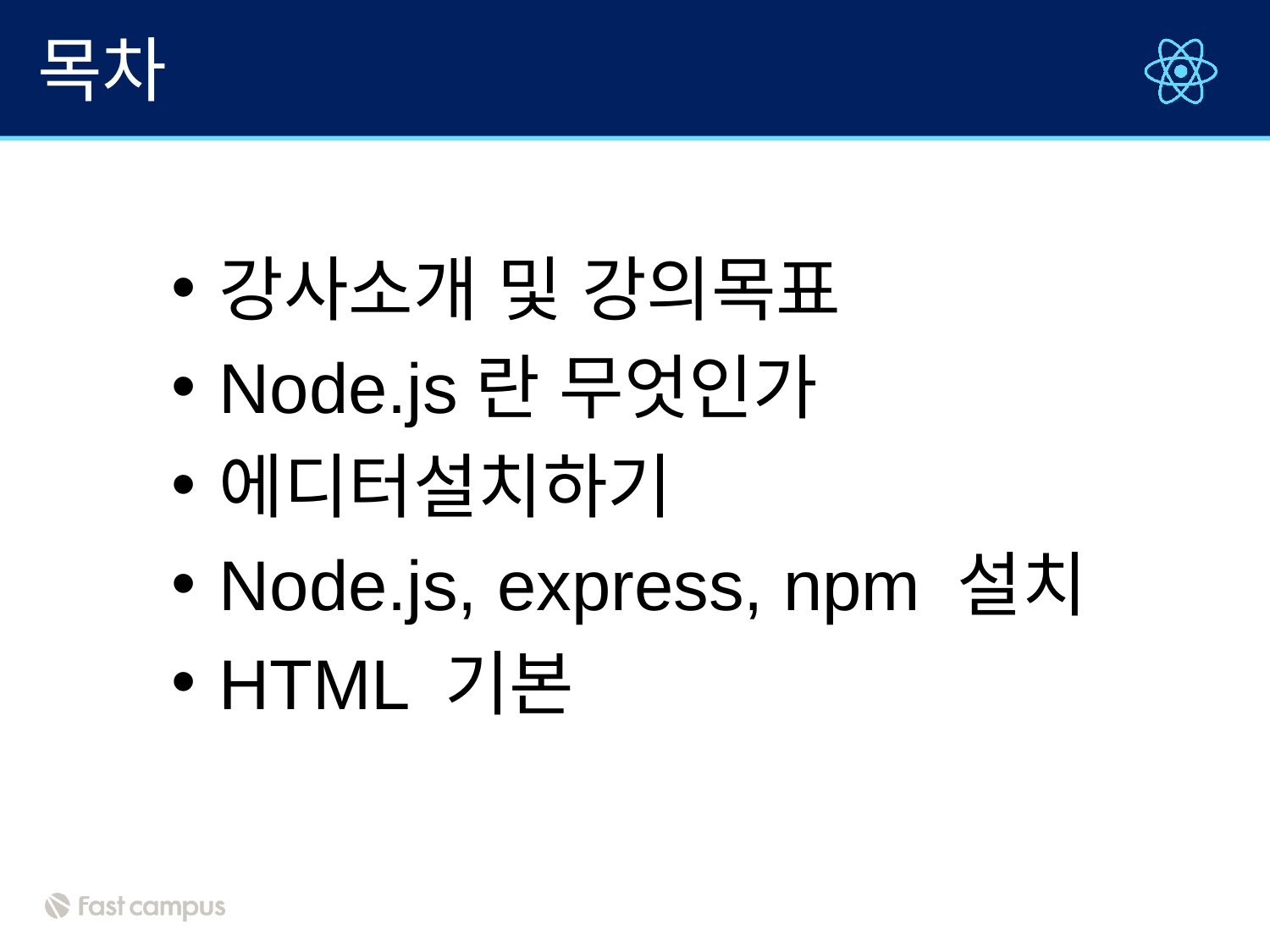

# 목차
강사소개 및 강의목표
Node.js란 무엇인가
에디터설치하기
Node.js, express, npm 설치
HTML 기본